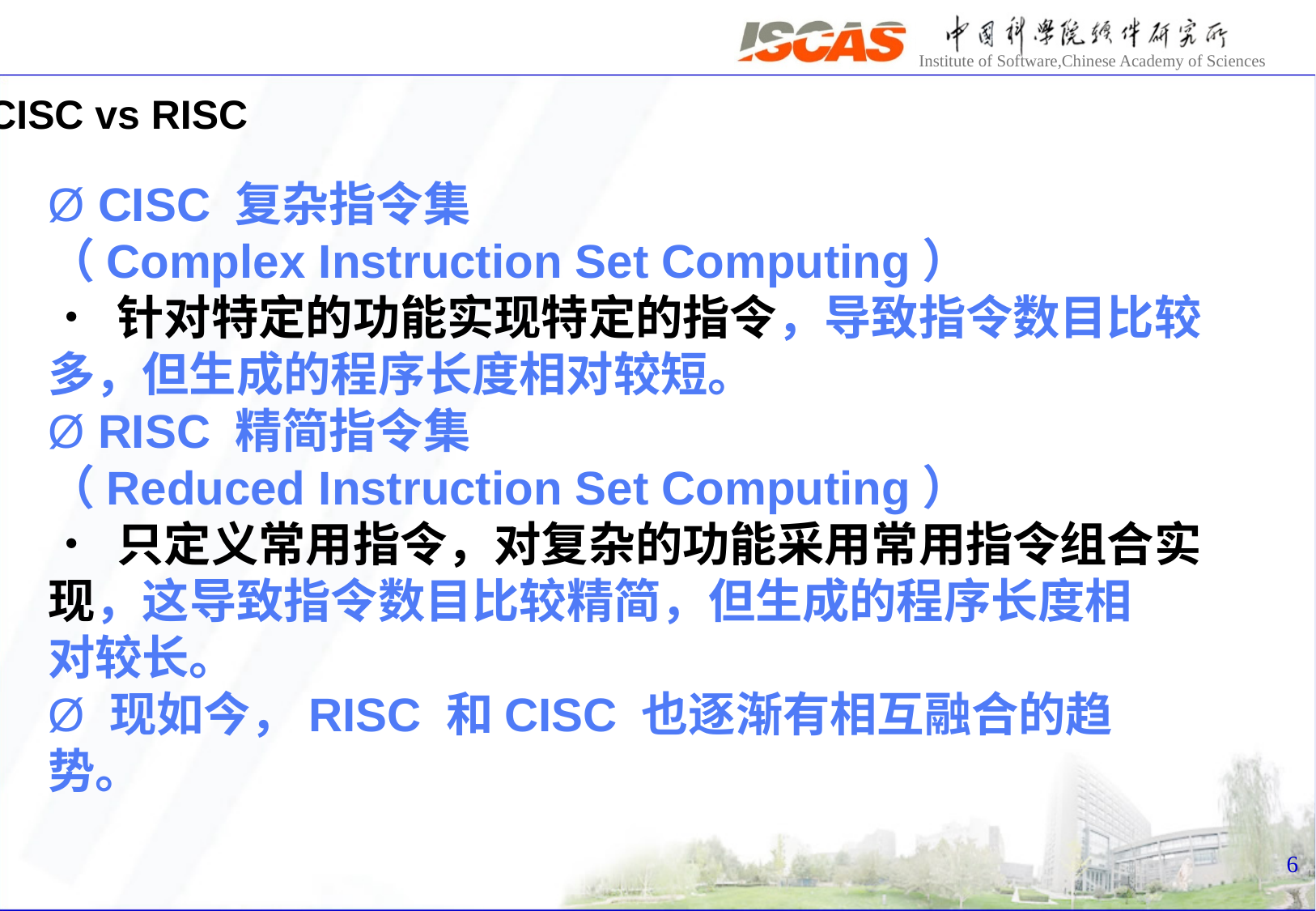

CISC vs RISC
Ø CISC 复杂指令集
（Complex Instruction Set Computing）
• 针对特定的功能实现特定的指令，导致指令数目比较
多，但生成的程序长度相对较短。
Ø RISC 精简指令集
（Reduced Instruction Set Computing）
• 只定义常用指令，对复杂的功能采用常用指令组合实
现，这导致指令数目比较精简，但生成的程序长度相
对较长。
Ø 现如今，RISC 和CISC 也逐渐有相互融合的趋
势。
6